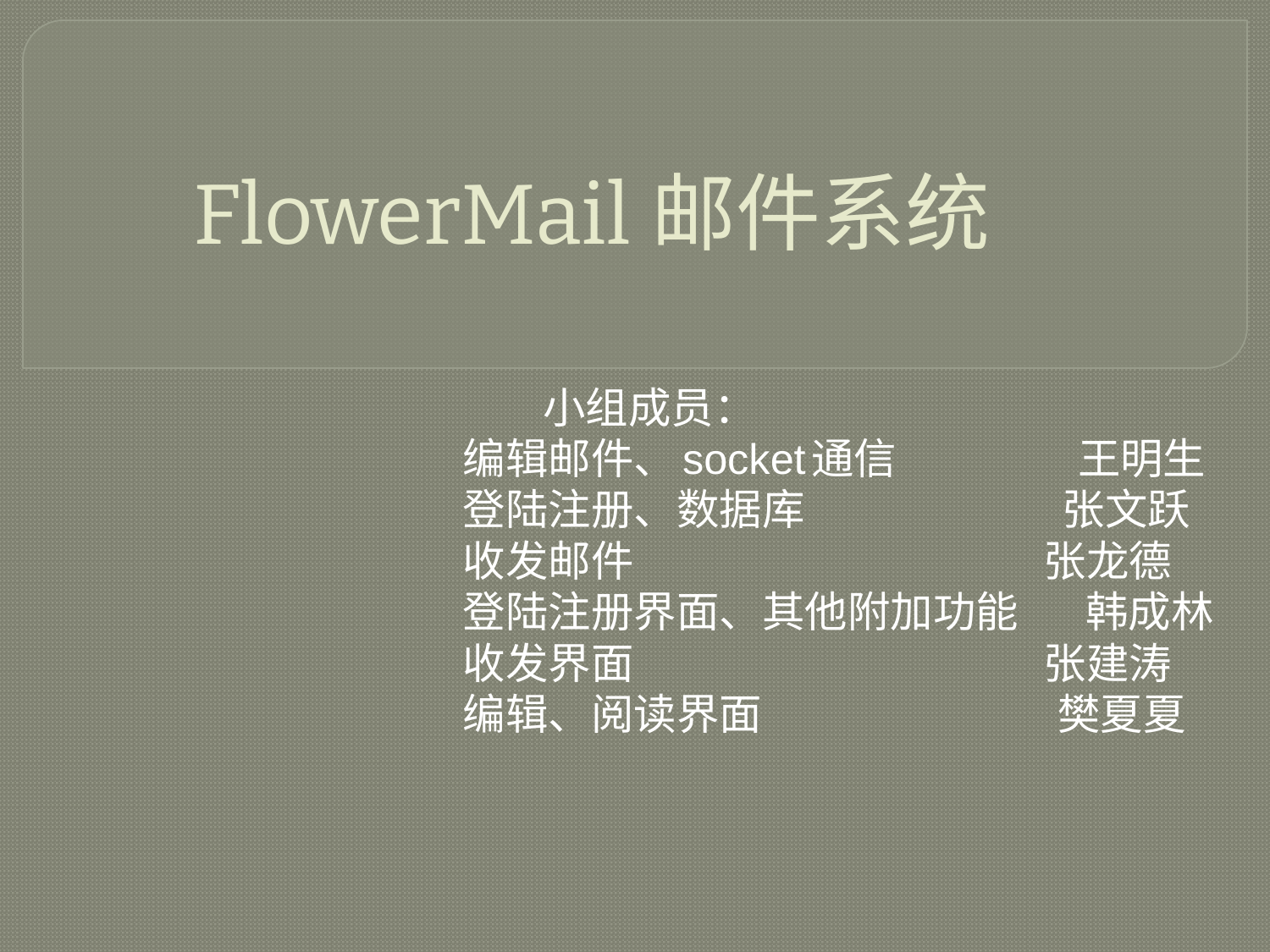

# FlowerMail邮件系统
小组成员：
编辑邮件、socket通信                   王明生
登陆注册、数据库                           张文跃
收发邮件                                           张龙德
登陆注册界面、其他附加功能       韩成林
收发界面                                           张建涛
编辑、阅读界面                               樊夏夏